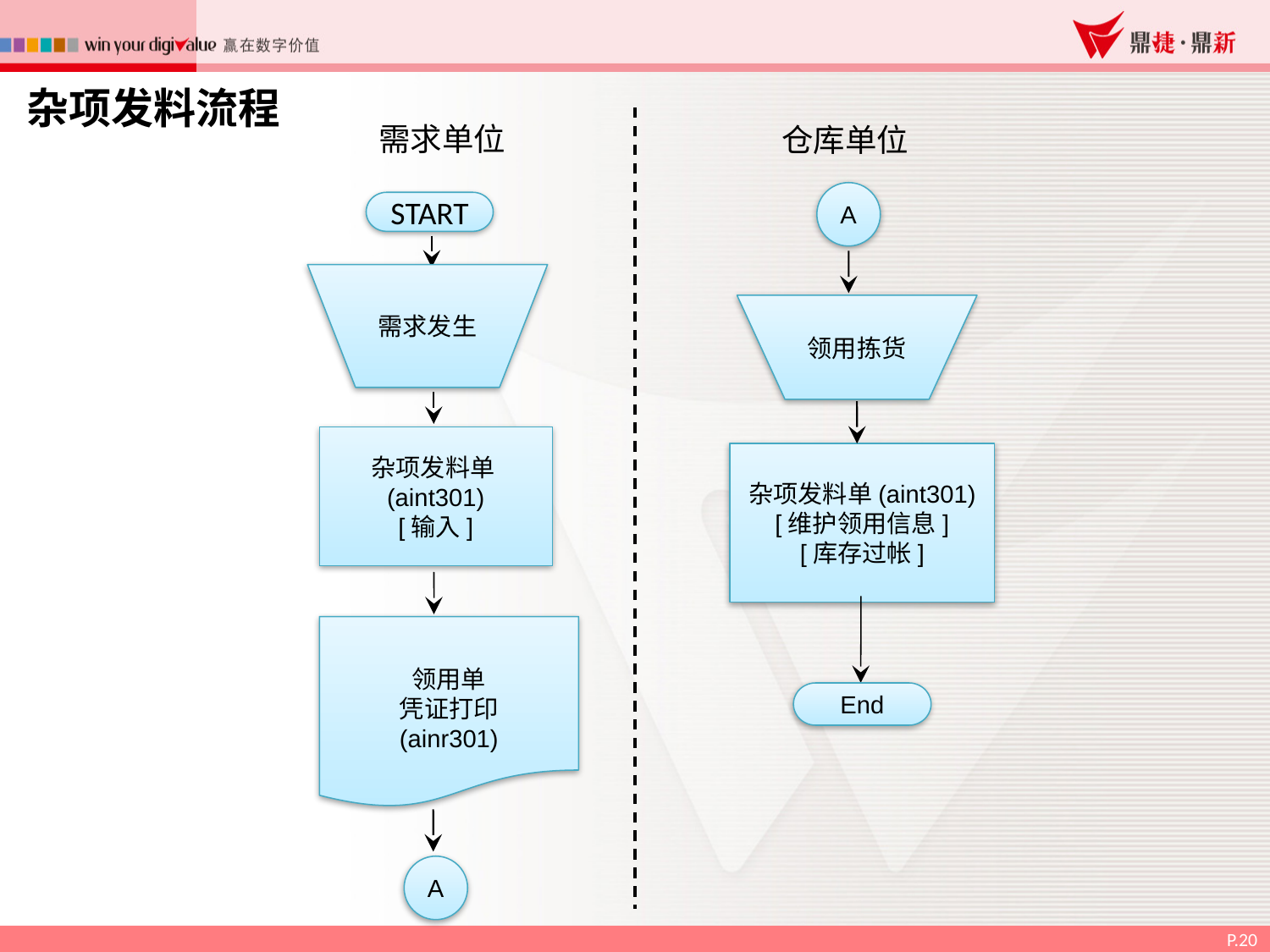

杂项发料流程
需求单位
仓库单位
A
START

需求发生
领用拣货

杂项发料单(aint301)
[输入]
杂项发料单(aint301)
[维护领用信息]
[库存过帐]

领用单
凭证打印
(ainr301)
End

A